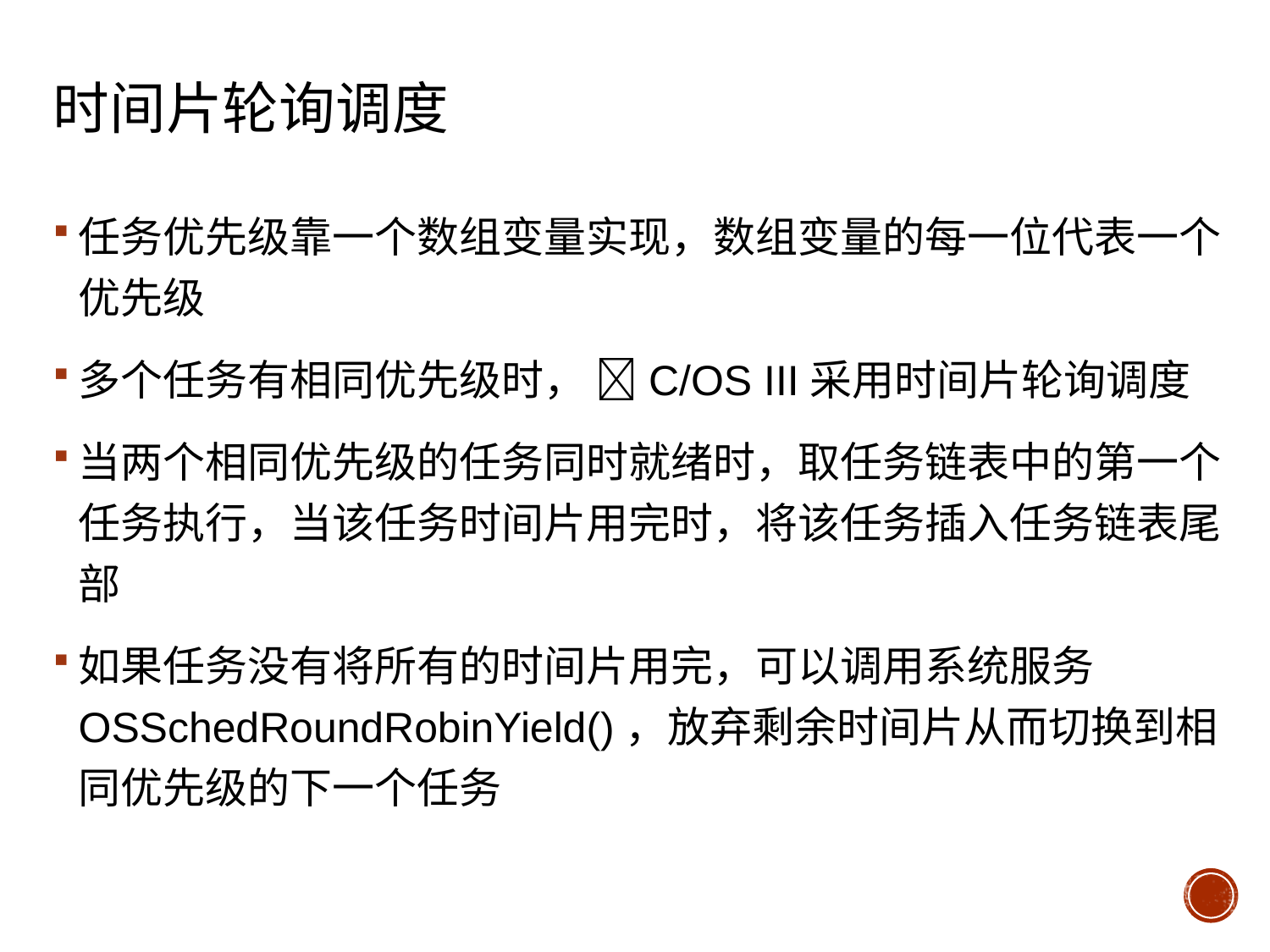

# 时间片轮询调度
任务优先级靠一个数组变量实现，数组变量的每一位代表一个优先级
多个任务有相同优先级时， μC/OS III采用时间片轮询调度
当两个相同优先级的任务同时就绪时，取任务链表中的第一个任务执行，当该任务时间片用完时，将该任务插入任务链表尾部
如果任务没有将所有的时间片用完，可以调用系统服务OSSchedRoundRobinYield()，放弃剩余时间片从而切换到相同优先级的下一个任务